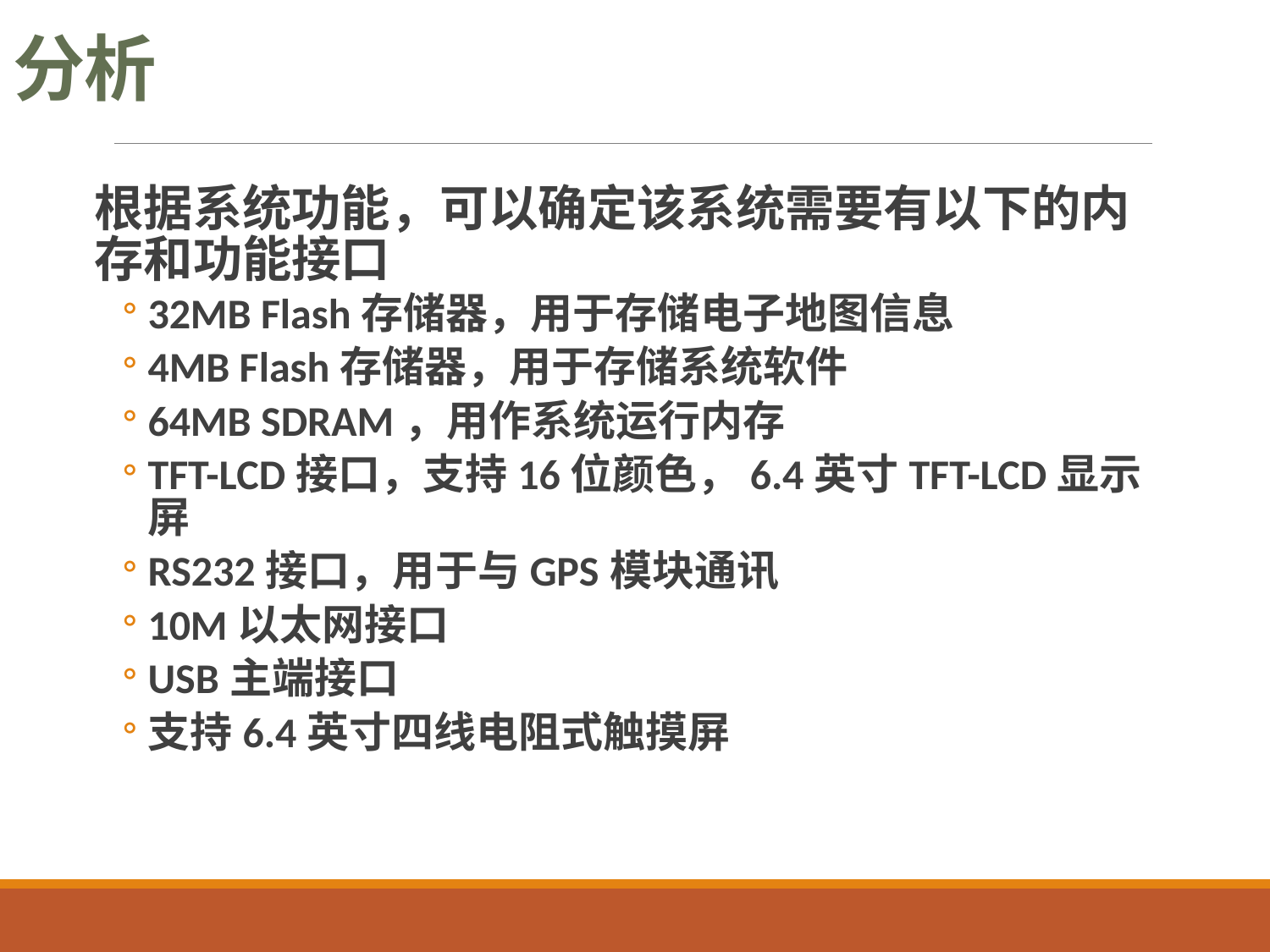

# 分析
根据系统功能，可以确定该系统需要有以下的内存和功能接口
32MB Flash存储器，用于存储电子地图信息
4MB Flash存储器，用于存储系统软件
64MB SDRAM，用作系统运行内存
TFT-LCD接口，支持16位颜色，6.4英寸TFT-LCD显示屏
RS232接口，用于与GPS模块通讯
10M以太网接口
USB主端接口
支持6.4英寸四线电阻式触摸屏